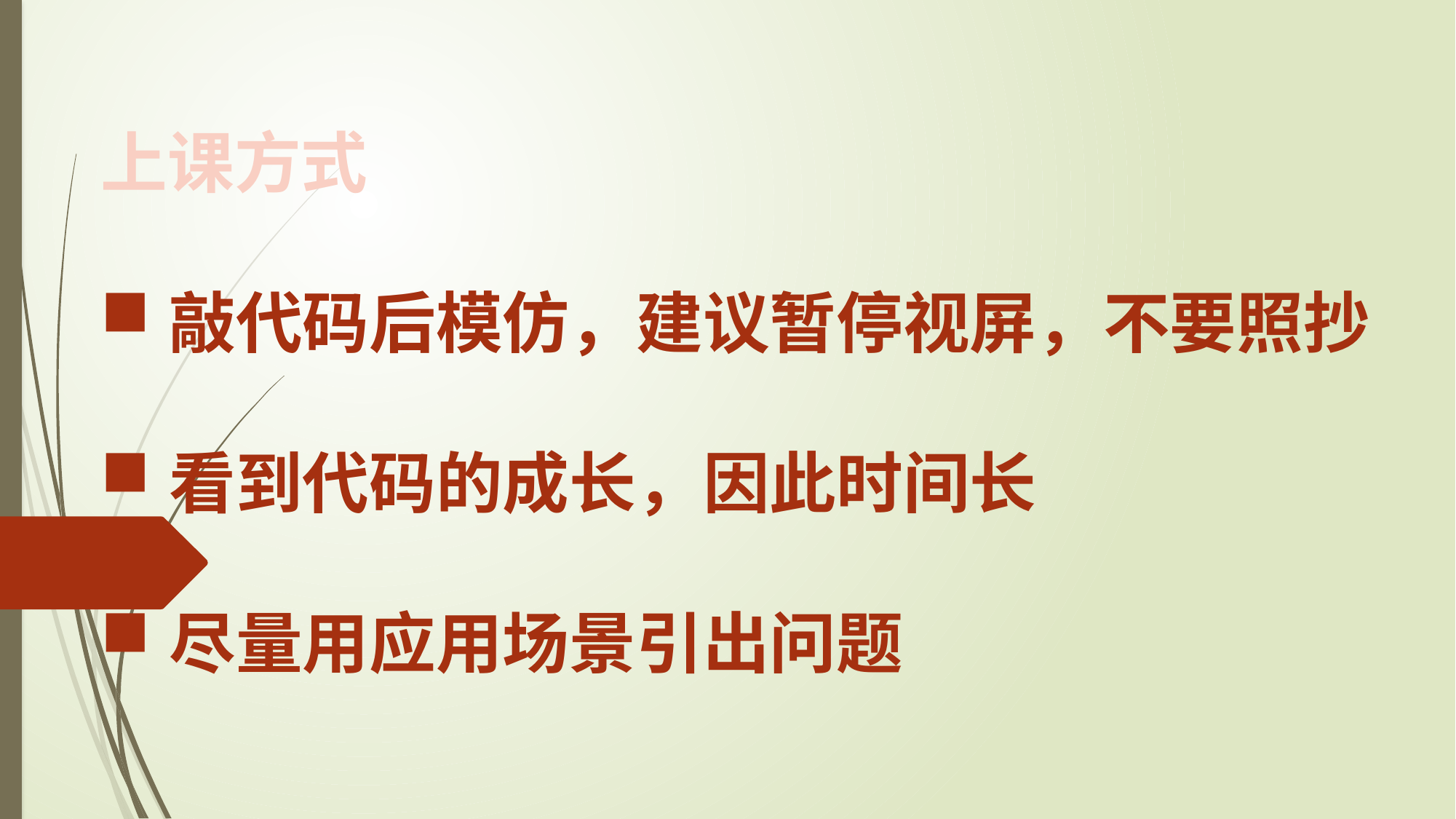

上课方式

敲代码后模仿，建议暂停视屏，不要照抄

看到代码的成长，因此时间长

尽量用应用场景引出问题